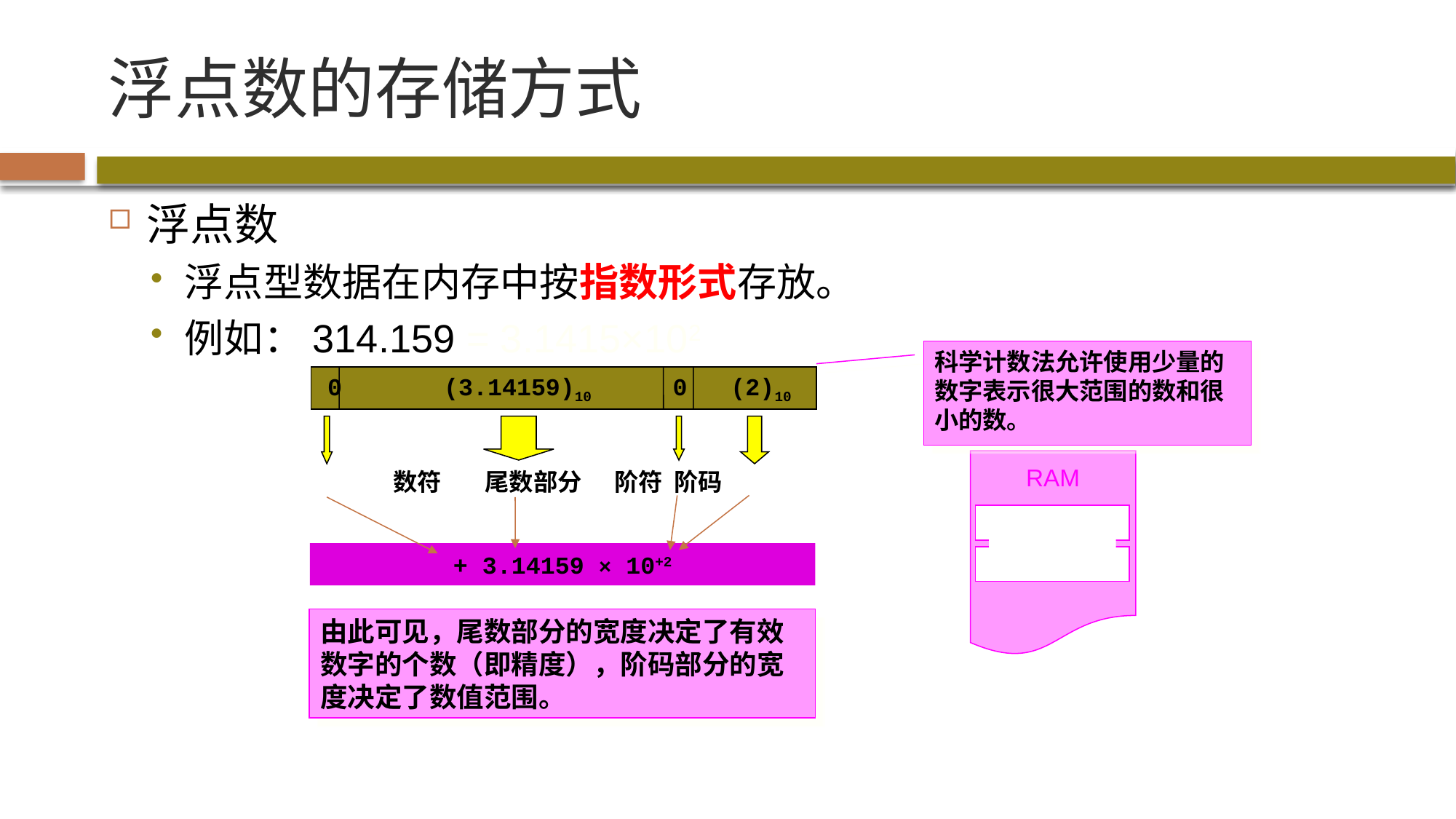

# 浮点数的存储方式
浮点数
浮点型数据在内存中按指数形式存放。
例如：314.159 = 3.1415×102
科学计数法允许使用少量的数字表示很大范围的数和很小的数。
0       (3.14159)10      0   (2)10

数符        尾数部分      阶符  阶码

+ 3.14159 × 10+2

RAM

由此可见，尾数部分的宽度决定了有效数字的个数（即精度），阶码部分的宽度决定了数值范围。